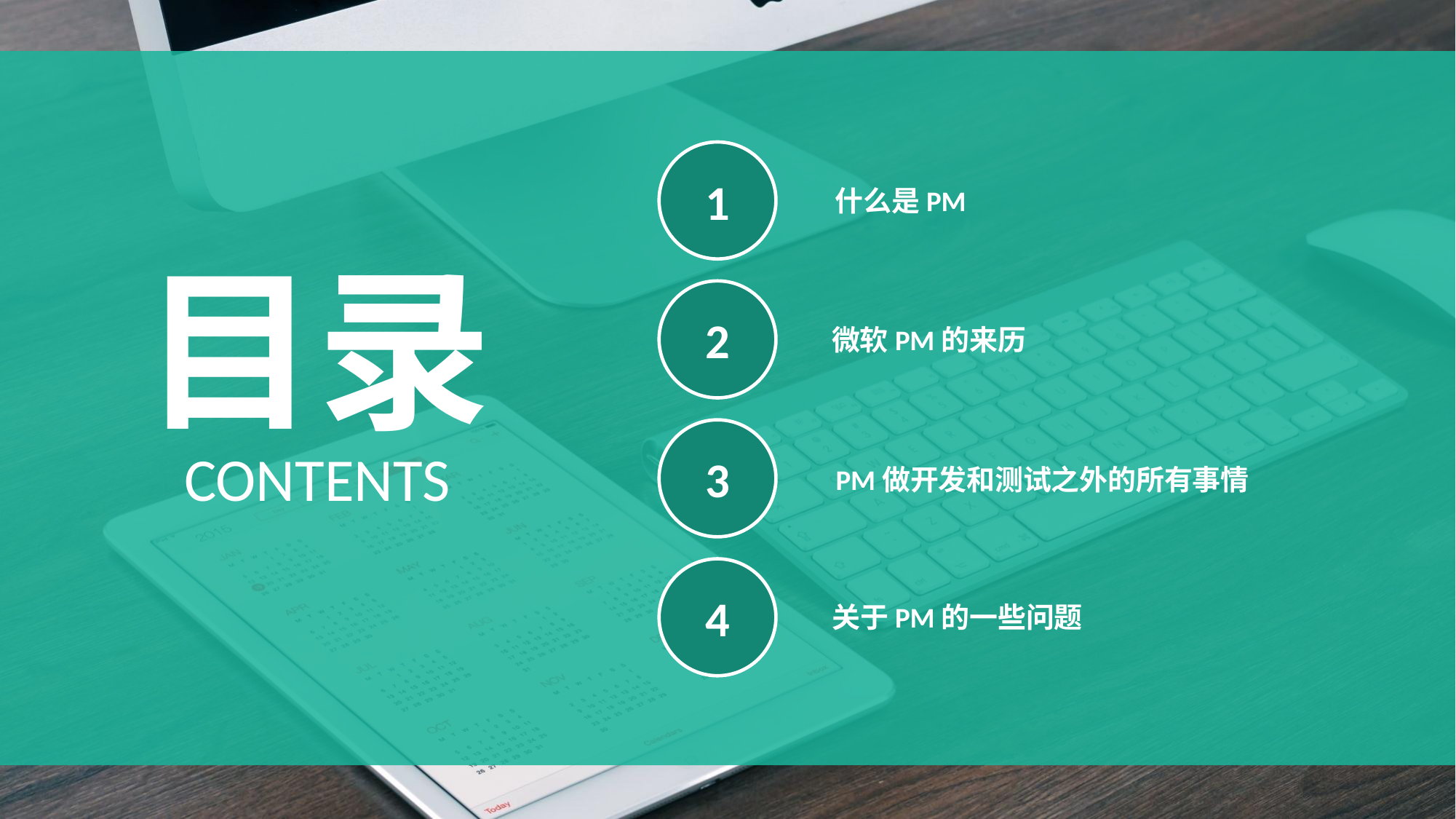

1
什么是PM
目录
2
微软PM的来历
3
CONTENTS
PM做开发和测试之外的所有事情
4
关于PM的一些问题